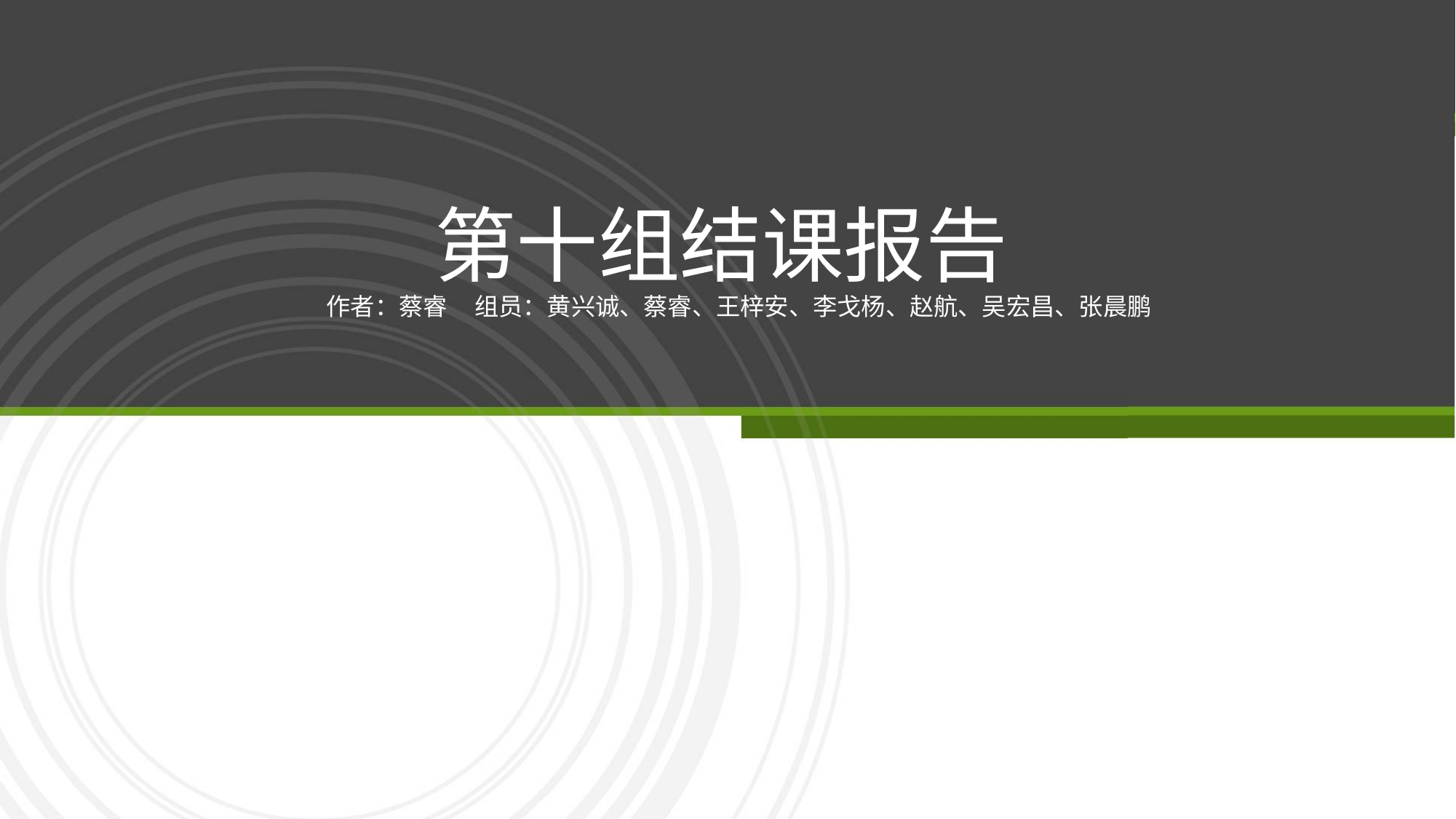

第十组结课报告
作者：蔡睿     组员：黄兴诚、蔡睿、王梓安、李戈杨、赵航、吴宏昌、张晨鹏